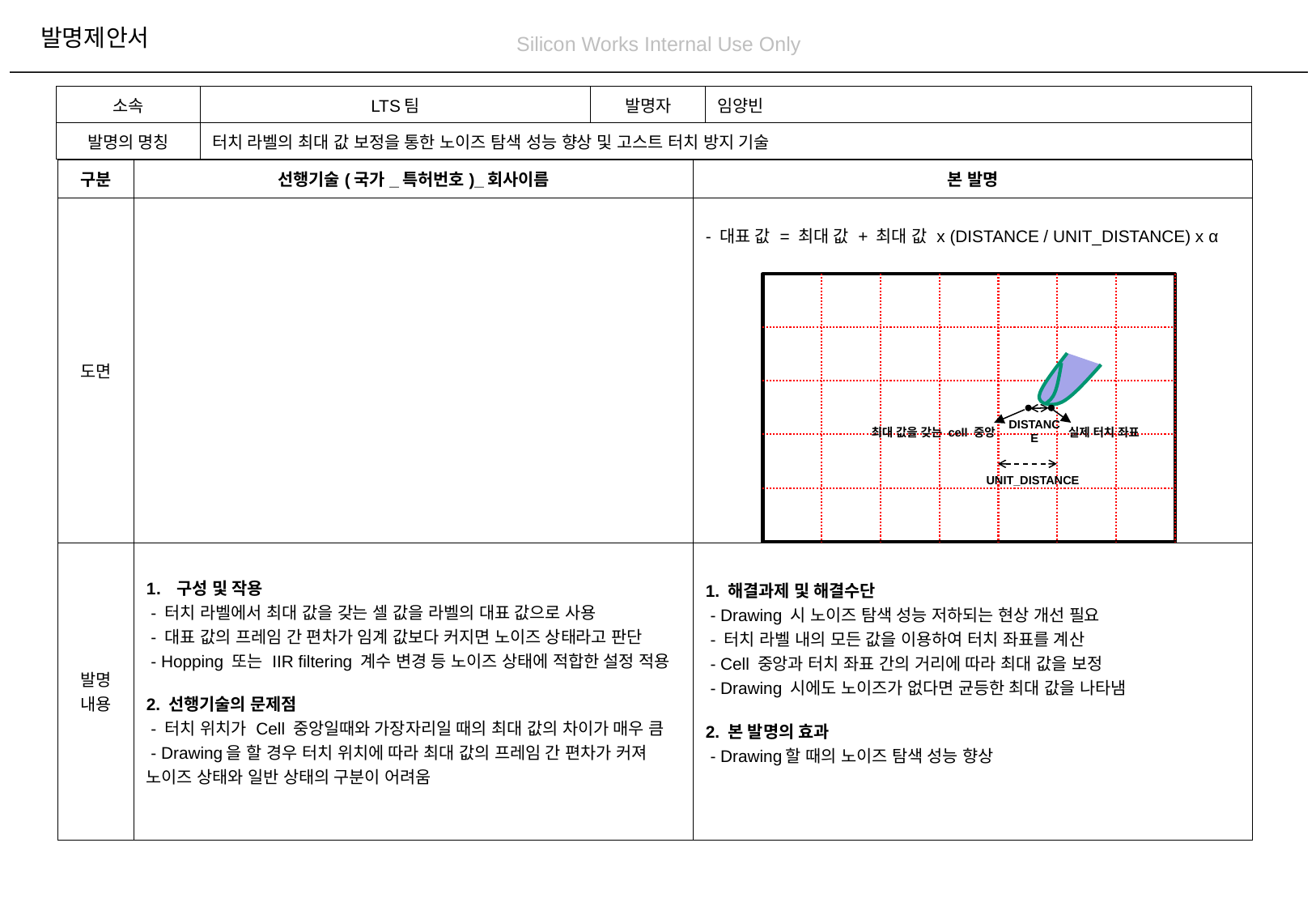

# 발명제안서
| 소속 | LTS팀 | 발명자 | 임양빈 |
| --- | --- | --- | --- |
| 발명의 명칭 | 터치 라벨의 최대 값 보정을 통한 노이즈 탐색 성능 향상 및 고스트 터치 방지 기술 |  |  |
| 구분 | 선행기술(국가\_특허번호)\_회사이름 | 본 발명 |
| --- | --- | --- |
| 도면 |  | - 대표 값 = 최대 값 + 최대 값 x (DISTANCE / UNIT\_DISTANCE) x α |
| 발명 내용 | 구성 및 작용 - 터치 라벨에서 최대 값을 갖는 셀 값을 라벨의 대표 값으로 사용 - 대표 값의 프레임 간 편차가 임계 값보다 커지면 노이즈 상태라고 판단 - Hopping 또는 IIR filtering 계수 변경 등 노이즈 상태에 적합한 설정 적용 2. 선행기술의 문제점 - 터치 위치가 Cell 중앙일때와 가장자리일 때의 최대 값의 차이가 매우 큼 - Drawing을 할 경우 터치 위치에 따라 최대 값의 프레임 간 편차가 커져 노이즈 상태와 일반 상태의 구분이 어려움 | 1. 해결과제 및 해결수단 - Drawing 시 노이즈 탐색 성능 저하되는 현상 개선 필요 - 터치 라벨 내의 모든 값을 이용하여 터치 좌표를 계산 - Cell 중앙과 터치 좌표 간의 거리에 따라 최대 값을 보정 - Drawing 시에도 노이즈가 없다면 균등한 최대 값을 나타냄 2. 본 발명의 효과 - Drawing할 때의 노이즈 탐색 성능 향상 |

DISTANCE
최대 값을 갖는 cell 중앙
실제 터치 좌표
UNIT_DISTANCE